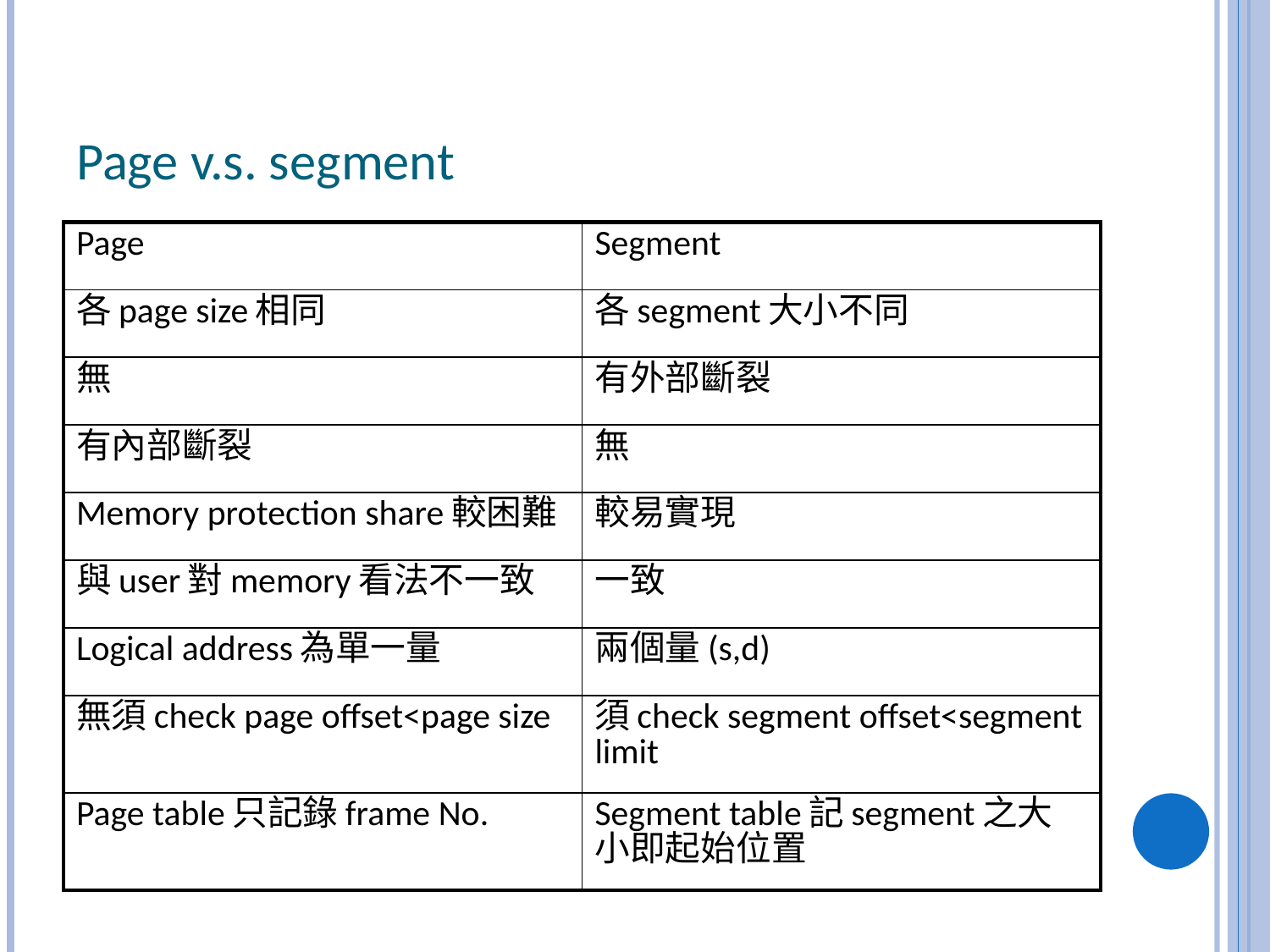

# Page v.s. segment
| Page | Segment |
| --- | --- |
| 各page size相同 | 各segment大小不同 |
| 無 | 有外部斷裂 |
| 有內部斷裂 | 無 |
| Memory protection share較困難 | 較易實現 |
| 與user對memory看法不一致 | 一致 |
| Logical address為單一量 | 兩個量(s,d) |
| 無須check page offset<page size | 須check segment offset<segment limit |
| Page table只記錄frame No. | Segment table記segment之大小即起始位置 |